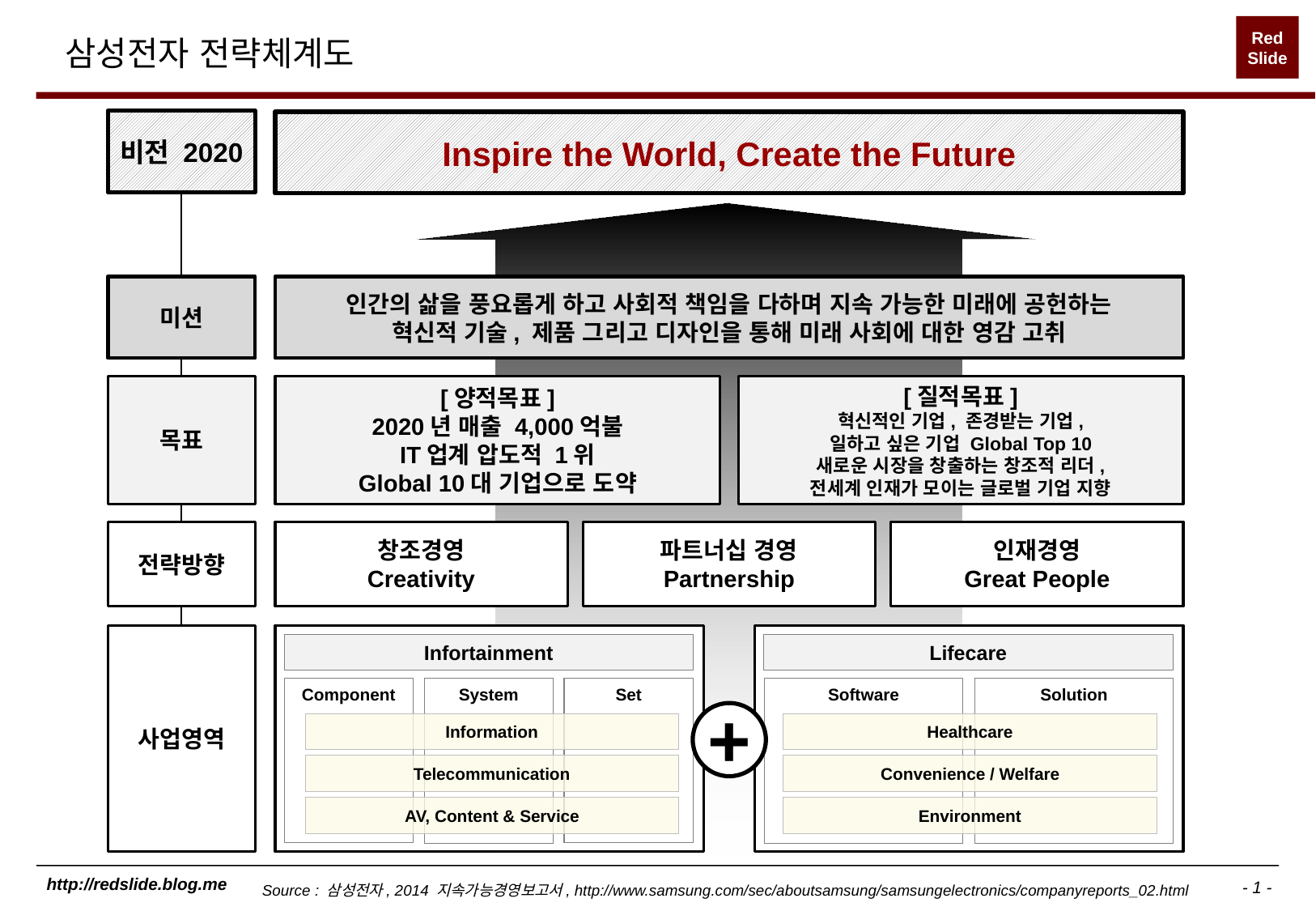

# 삼성전자 전략체계도
비전 2020
Inspire the World, Create the Future

미션
인간의 삶을 풍요롭게 하고 사회적 책임을 다하며 지속 가능한 미래에 공헌하는
혁신적 기술, 제품 그리고 디자인을 통해 미래 사회에 대한 영감 고취
목표
[양적목표]
2020년 매출 4,000억불
IT업계 압도적 1위
Global 10대 기업으로 도약
[질적목표]
혁신적인 기업, 존경받는 기업,
일하고 싶은 기업 Global Top 10
새로운 시장을 창출하는 창조적 리더,
전세계 인재가 모이는 글로벌 기업 지향
전략방향
창조경영
Creativity
파트너십 경영
Partnership
인재경영
Great People
사업영역

Infortainment
Lifecare
Component
Set
System
Software
Solution
+
Information
Telecommunication
AV, Content & Service
Healthcare
Convenience / Welfare
Environment
Source : 삼성전자, 2014 지속가능경영보고서, http://www.samsung.com/sec/aboutsamsung/samsungelectronics/companyreports_02.html